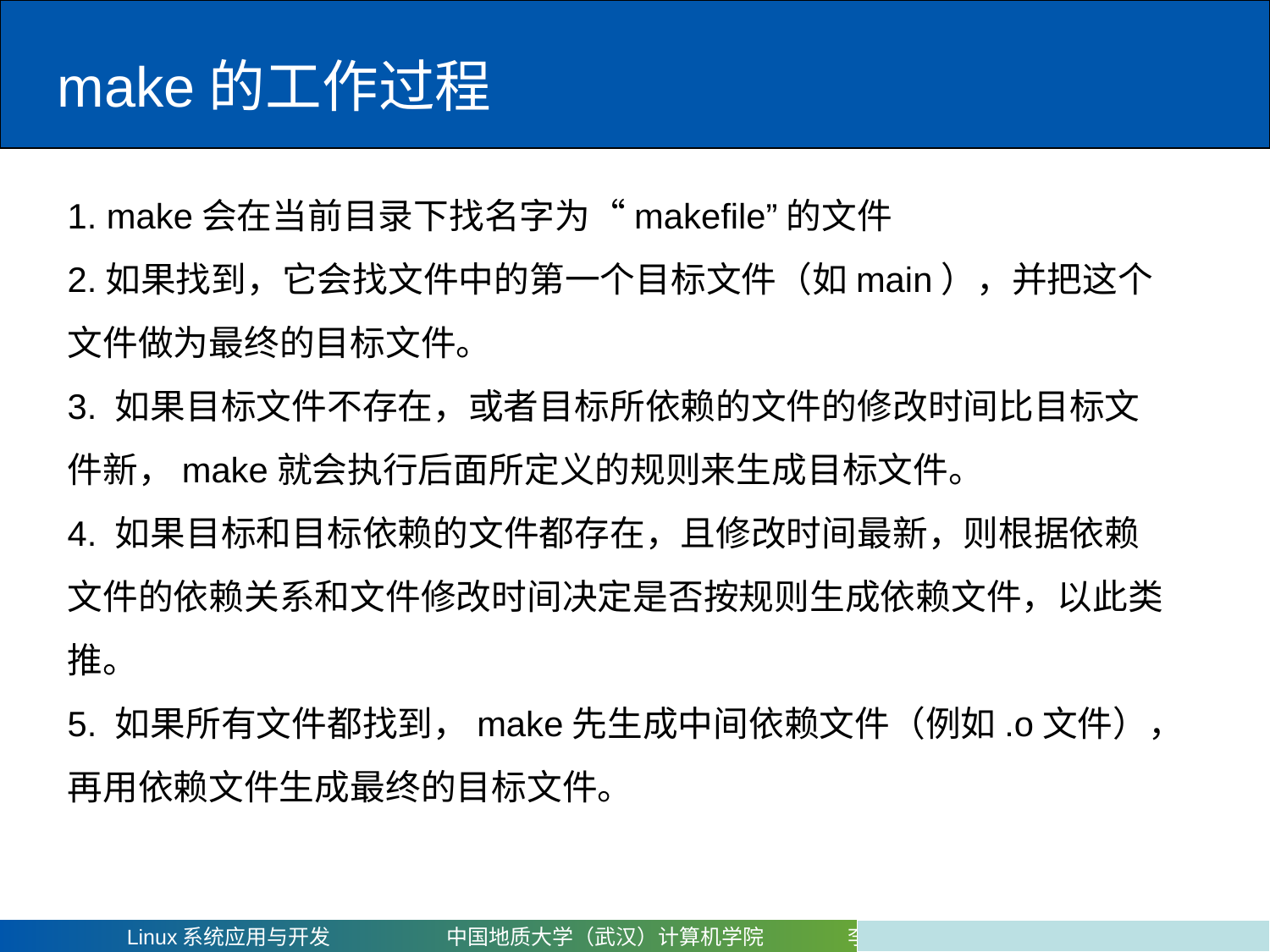

make的工作过程

1. make会在当前目录下找名字为“makefile”的文件
2.如果找到，它会找文件中的第一个目标文件（如main），并把这个文件做为最终的目标文件。
3. 如果目标文件不存在，或者目标所依赖的文件的修改时间比目标文件新，make就会执行后面所定义的规则来生成目标文件。
4. 如果目标和目标依赖的文件都存在，且修改时间最新，则根据依赖文件的依赖关系和文件修改时间决定是否按规则生成依赖文件，以此类推。
5. 如果所有文件都找到，make先生成中间依赖文件（例如.o文件），再用依赖文件生成最终的目标文件。